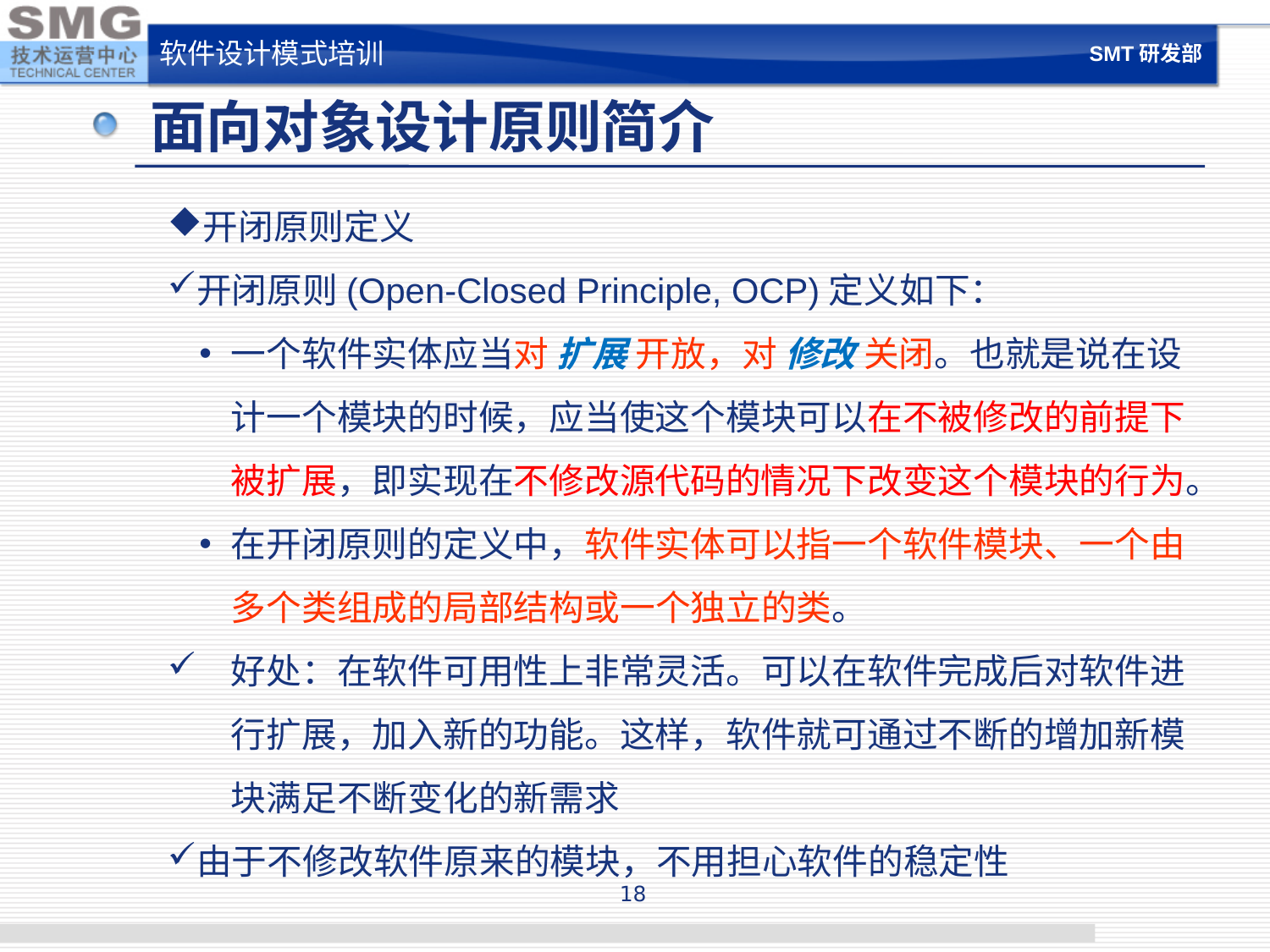

SMT研发部
软件设计模式培训
# 面向对象设计原则简介
开闭原则定义
开闭原则(Open-Closed Principle, OCP)定义如下：
一个软件实体应当对 扩展 开放，对 修改 关闭。也就是说在设计一个模块的时候，应当使这个模块可以在不被修改的前提下被扩展，即实现在不修改源代码的情况下改变这个模块的行为。
在开闭原则的定义中，软件实体可以指一个软件模块、一个由多个类组成的局部结构或一个独立的类。
好处：在软件可用性上非常灵活。可以在软件完成后对软件进行扩展，加入新的功能。这样，软件就可通过不断的增加新模块满足不断变化的新需求
由于不修改软件原来的模块，不用担心软件的稳定性

18